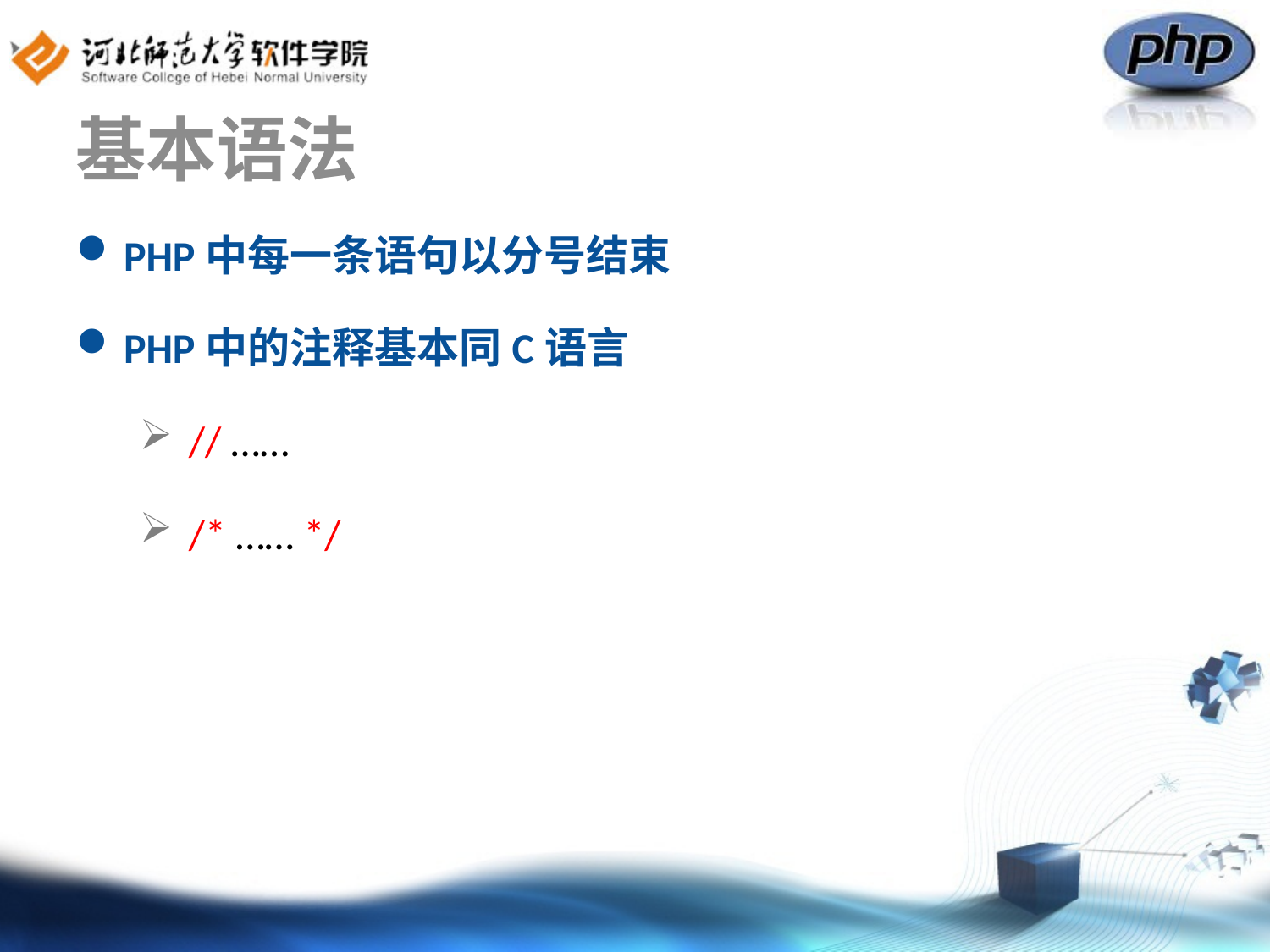

# 基本语法
PHP中每一条语句以分号结束
PHP中的注释基本同C语言
 // ……
 /* …… */